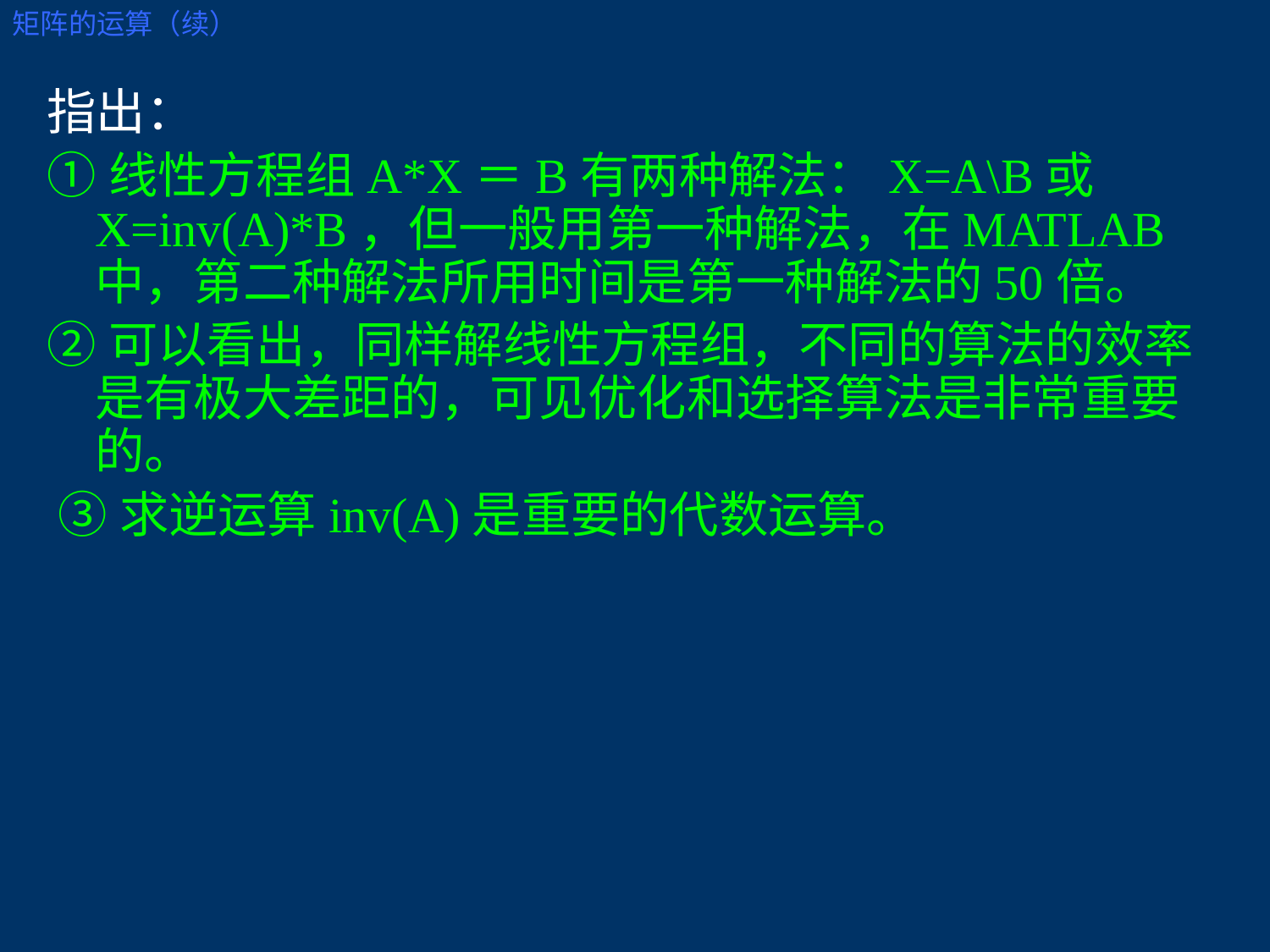

矩阵的运算（续）
指出：
①线性方程组A*X＝B有两种解法：X=A\B或X=inv(A)*B，但一般用第一种解法，在MATLAB中，第二种解法所用时间是第一种解法的50倍。
②可以看出，同样解线性方程组，不同的算法的效率是有极大差距的，可见优化和选择算法是非常重要的。
 ③求逆运算inv(A)是重要的代数运算。